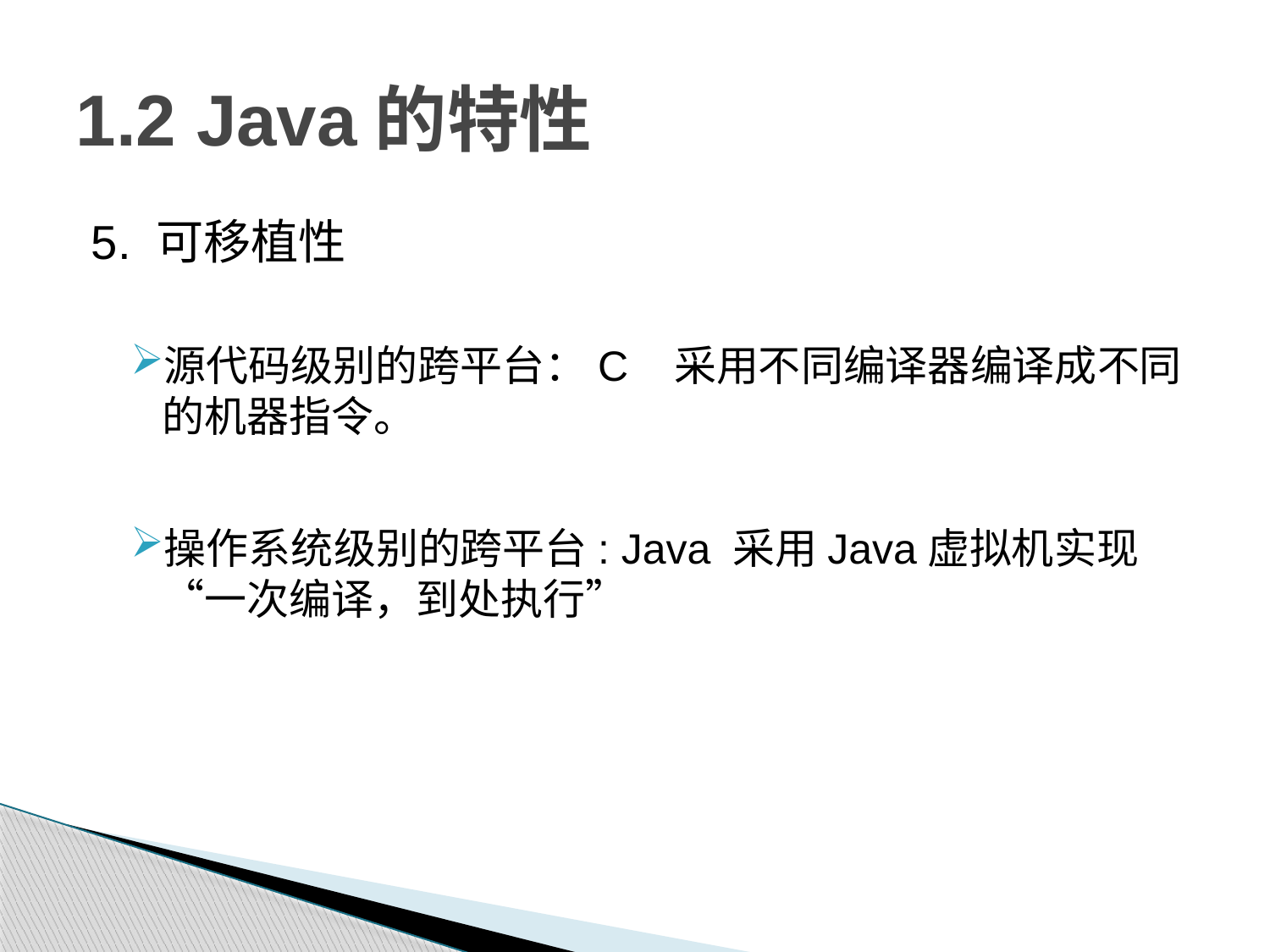

# 1.2 Java的特性
5. 可移植性

源代码级别的跨平台：C   采用不同编译器编译成不同的机器指令。

操作系统级别的跨平台: Java 采用Java虚拟机实现“一次编译，到处执行”